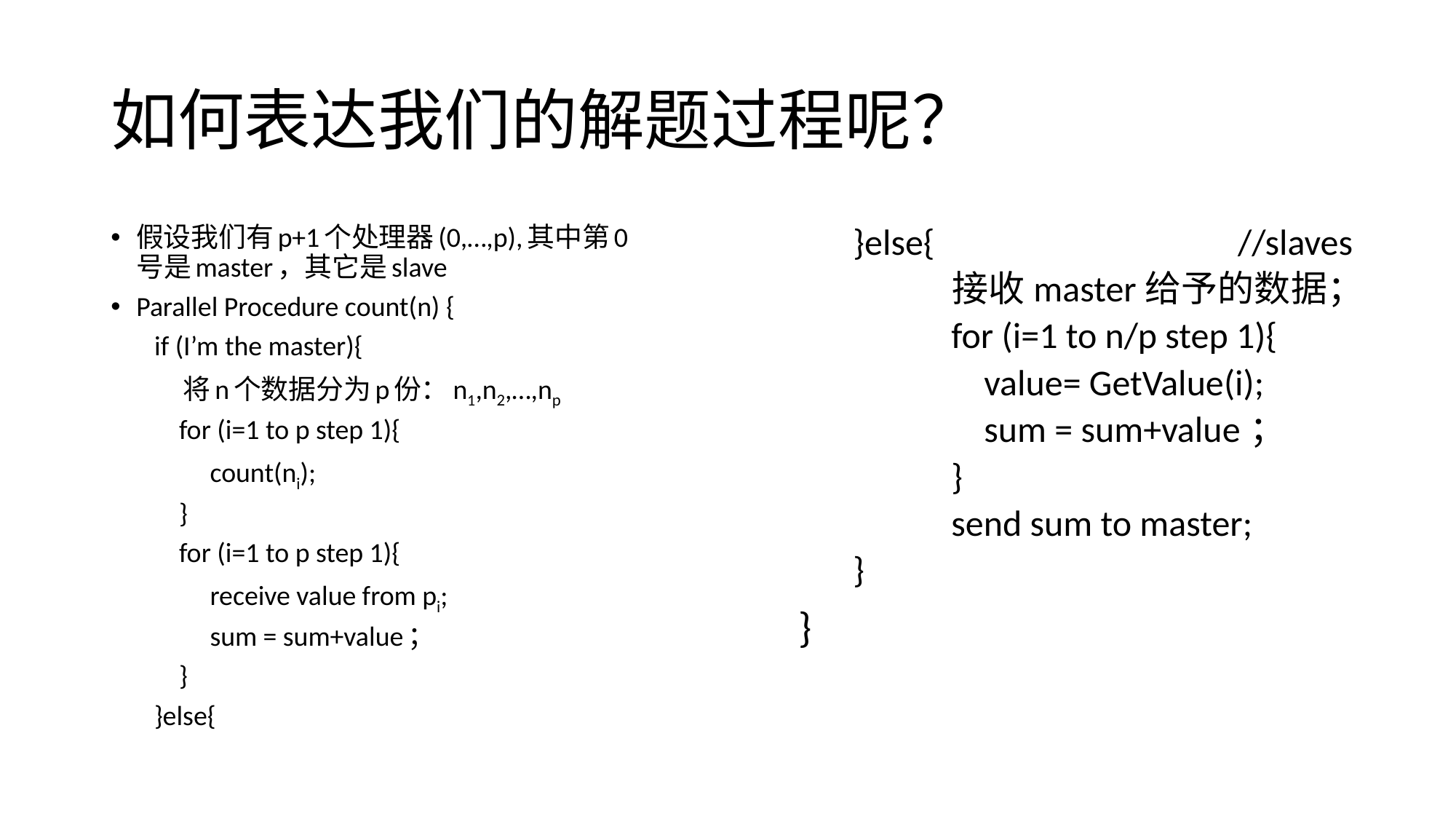

# 如何表达我们的解题过程呢？
假设我们有p+1个处理器(0,…,p),其中第0号是master，其它是slave
Parallel Procedure count(n) {
       if (I’m the master){
           将n个数据分为p份：n1,n2,…,np
           for (i=1 to p step 1){
                count(ni);
           }
           for (i=1 to p step 1){
                receive value from pi;
                sum = sum+value；
           }
       }else{
}else{                                     //slaves
           接收master给予的数据；
            for (i=1 to n/p step 1){
                value= GetValue(i);
                sum = sum+value；
            }
            send sum to master;
}
}